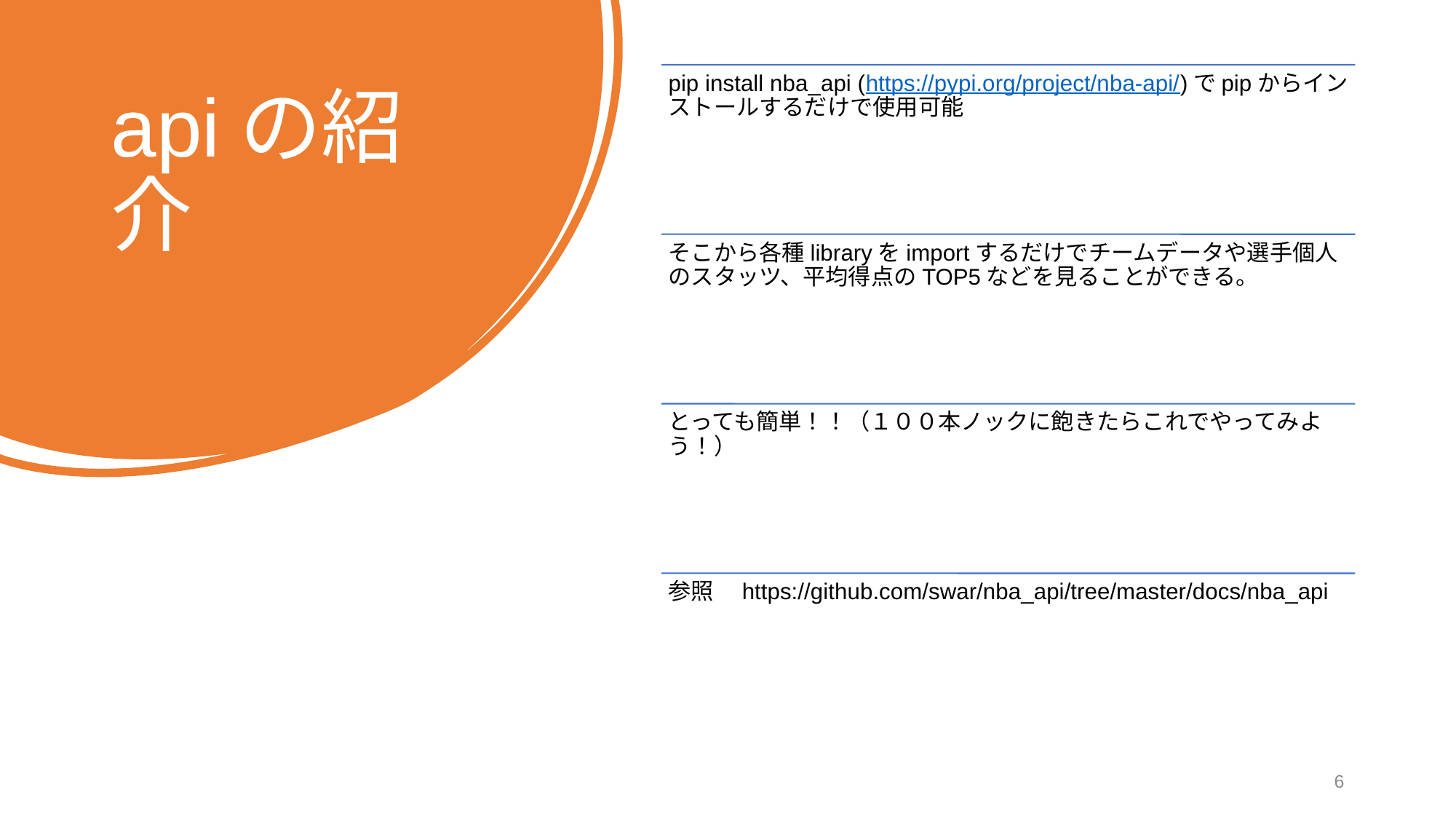

pip install nba_api (https://pypi.org/project/nba-api/)でpipからインストールするだけで使用可能
そこから各種libraryをimportするだけでチームデータや選手個人のスタッツ、平均得点のTOP5などを見ることができる。
とっても簡単！！（１００本ノックに飽きたらこれでやってみよう！）
参照　https://github.com/swar/nba_api/tree/master/docs/nba_api
# apiの紹介
6